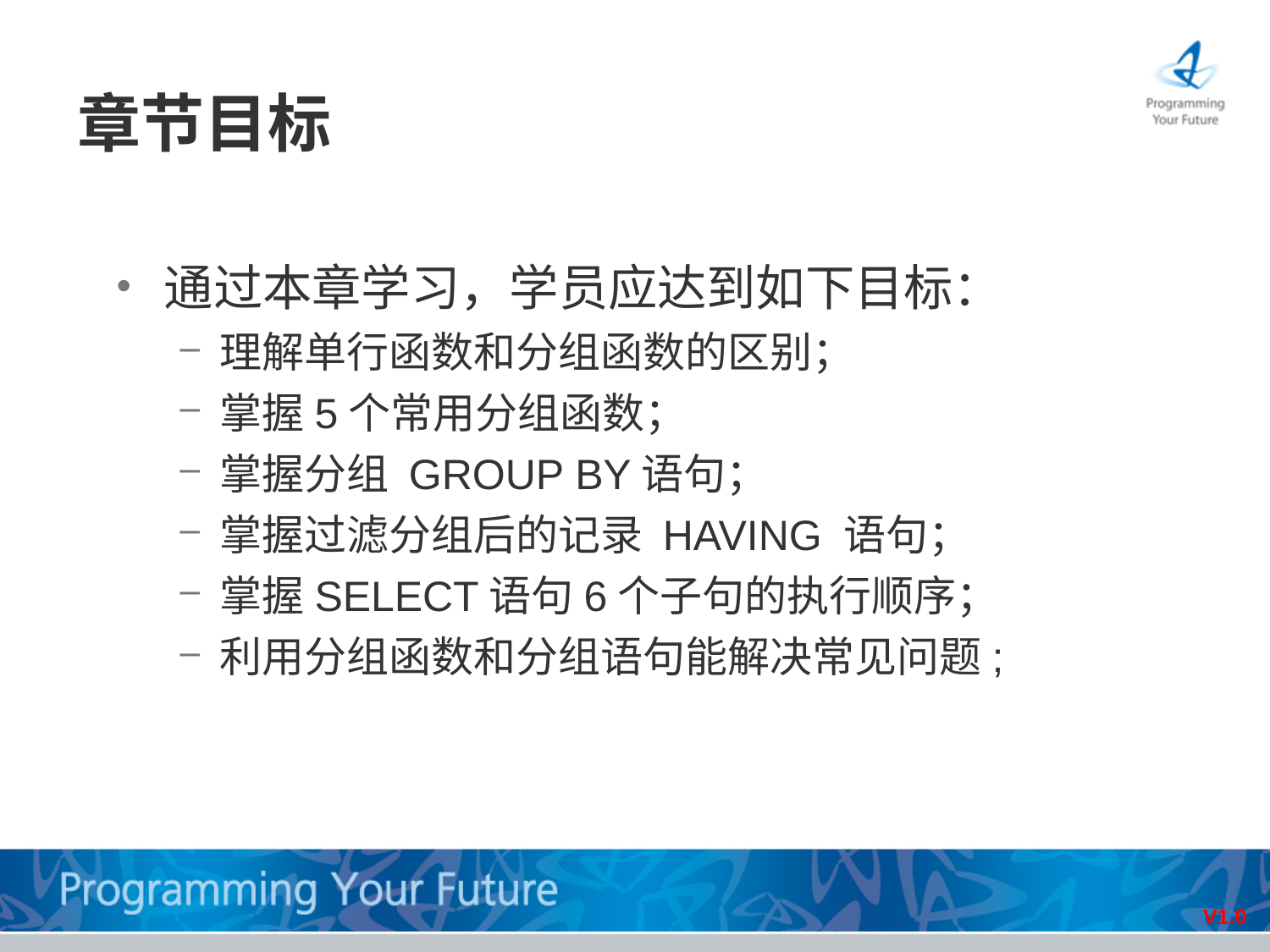

章节目标
通过本章学习，学员应达到如下目标：
理解单行函数和分组函数的区别；
掌握5个常用分组函数；
掌握分组 GROUP BY语句；
掌握过滤分组后的记录 HAVING 语句；
掌握SELECT语句6个子句的执行顺序；
利用分组函数和分组语句能解决常见问题;